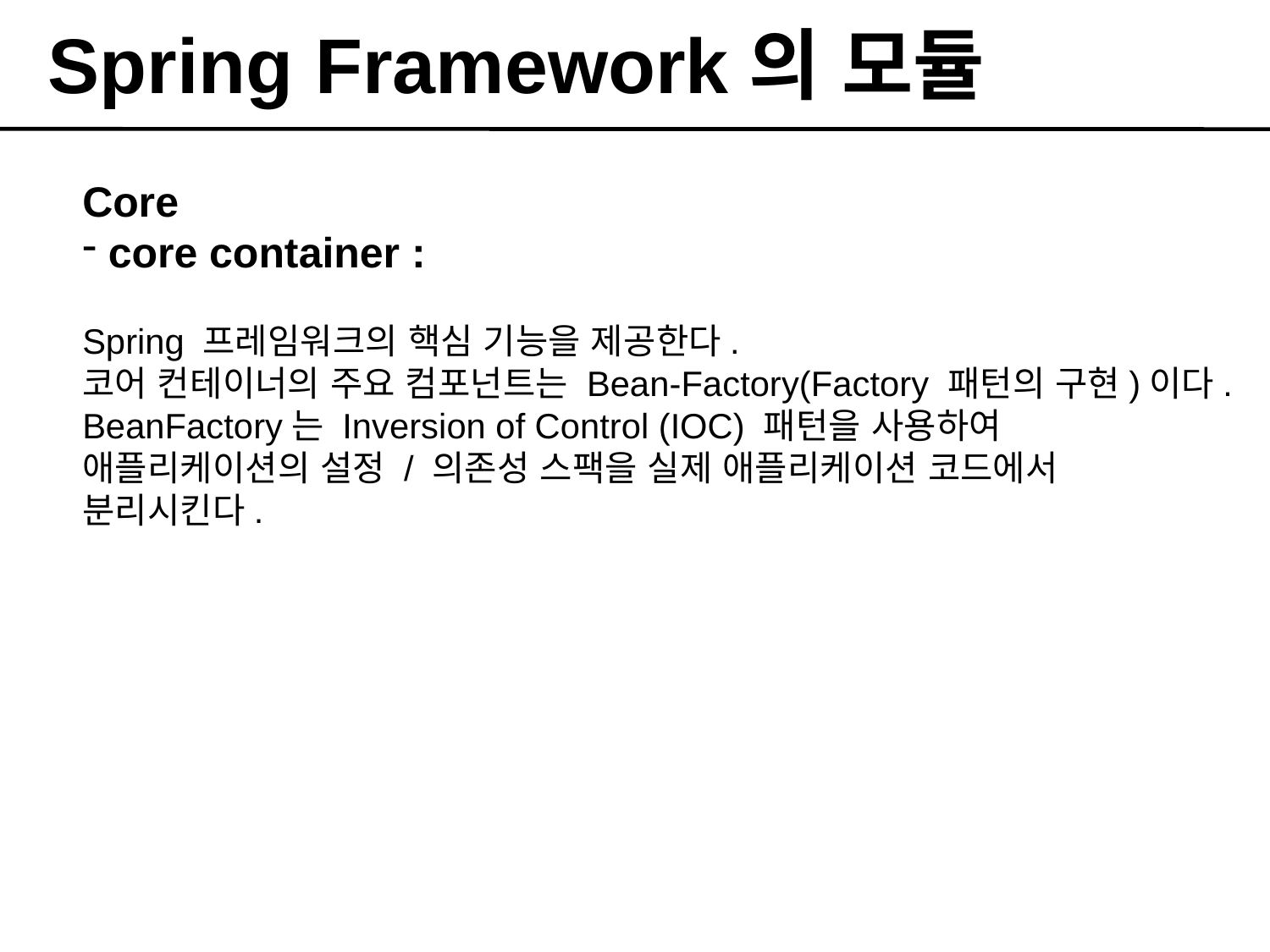

Spring Framework의 모듈
Core
 core container :

Spring 프레임워크의 핵심 기능을 제공한다.
코어 컨테이너의 주요 컴포넌트는 Bean-Factory(Factory 패턴의 구현)이다.
BeanFactory는 Inversion of Control (IOC) 패턴을 사용하여
애플리케이션의 설정 / 의존성 스팩을 실제 애플리케이션 코드에서
분리시킨다.